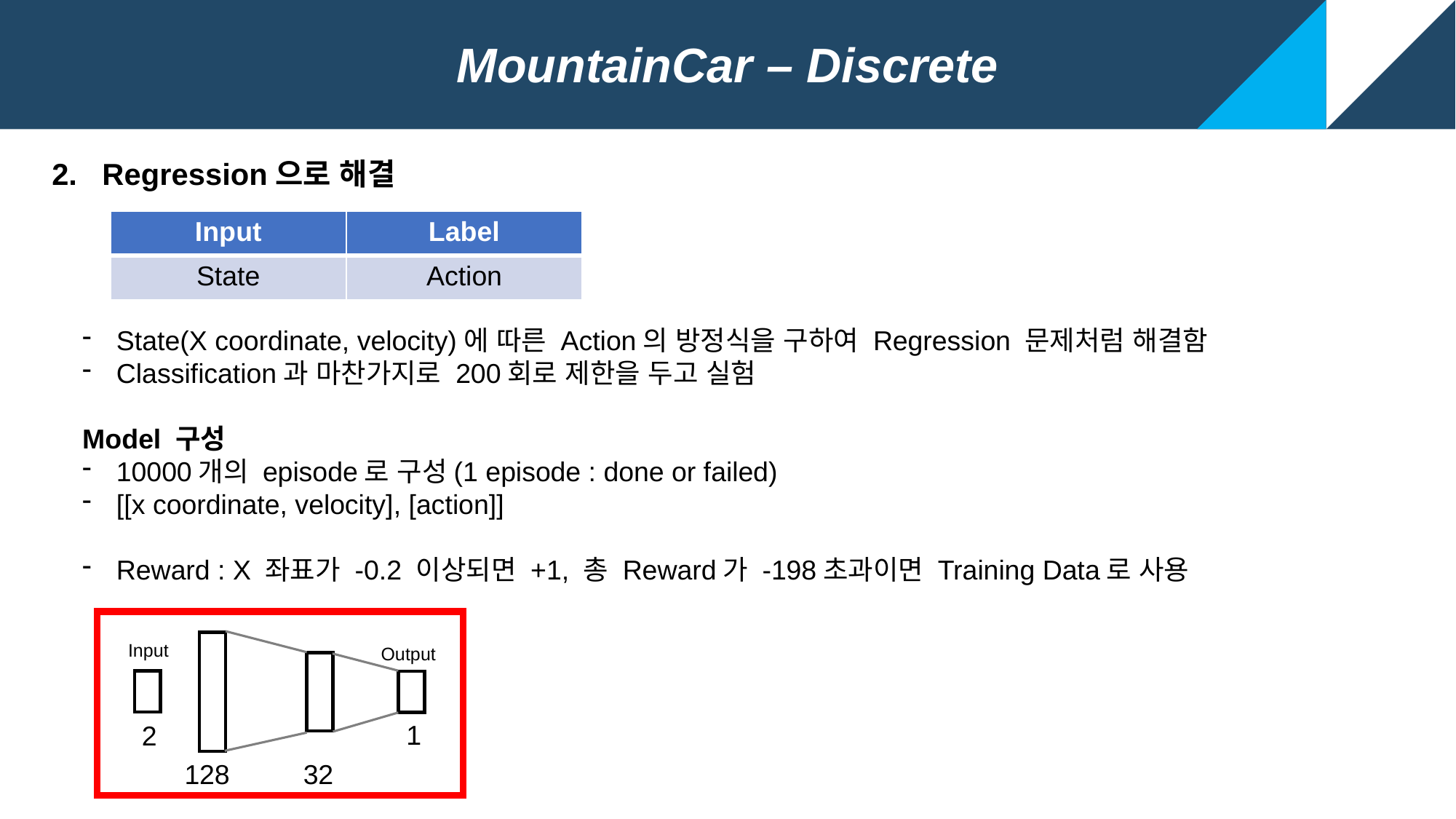

MountainCar – Discrete
2.   Regression으로 해결
| Input | Label |
| --- | --- |
| State | Action |
State(X coordinate, velocity)에 따른 Action의 방정식을 구하여 Regression 문제처럼 해결함
Classification과 마찬가지로 200회로 제한을 두고 실험

Model 구성
10000개의 episode로 구성(1 episode : done or failed)
[[x coordinate, velocity], [action]]

Reward : X 좌표가 -0.2 이상되면 +1, 총 Reward가 -198초과이면 Training Data로 사용

Input
Output

1
2
32
128